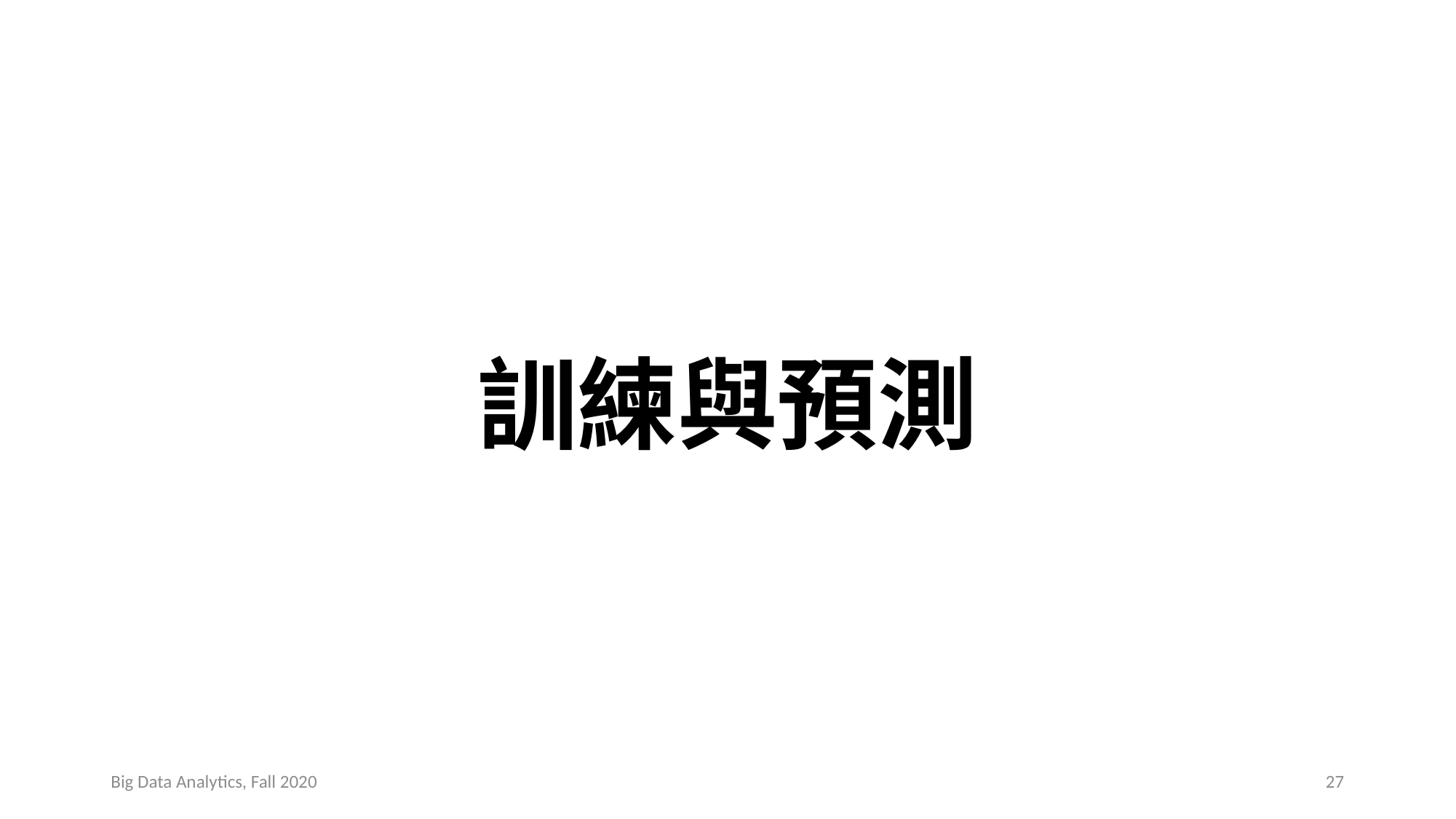

# 訓練與預測
Big Data Analytics, Fall 2020
27